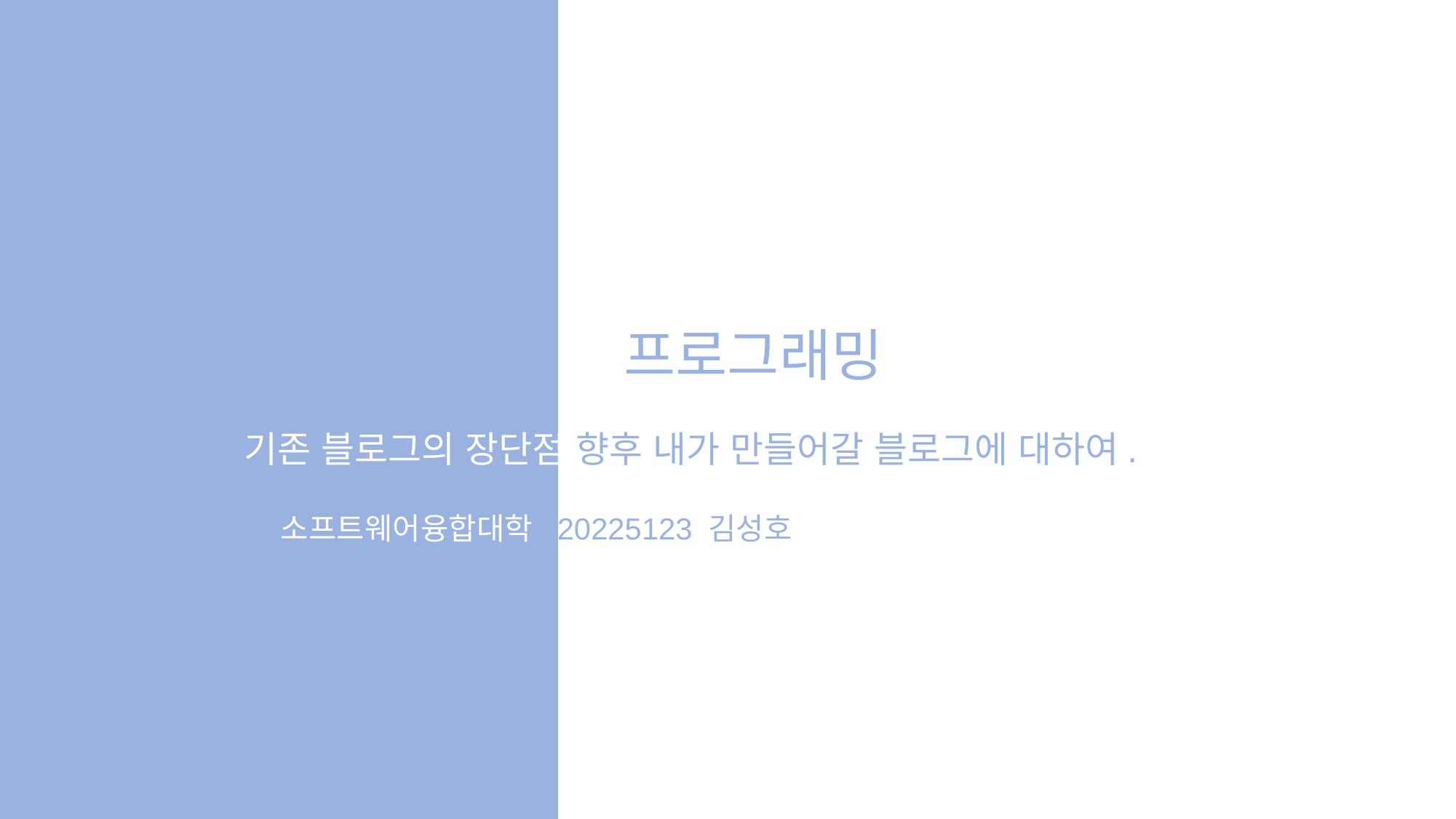

# 웹프로그래밍
기존 블로그의 장단점 향후 내가 만들어갈 블로그에 대하여.
소프트웨어융합대학  20225123 김성호